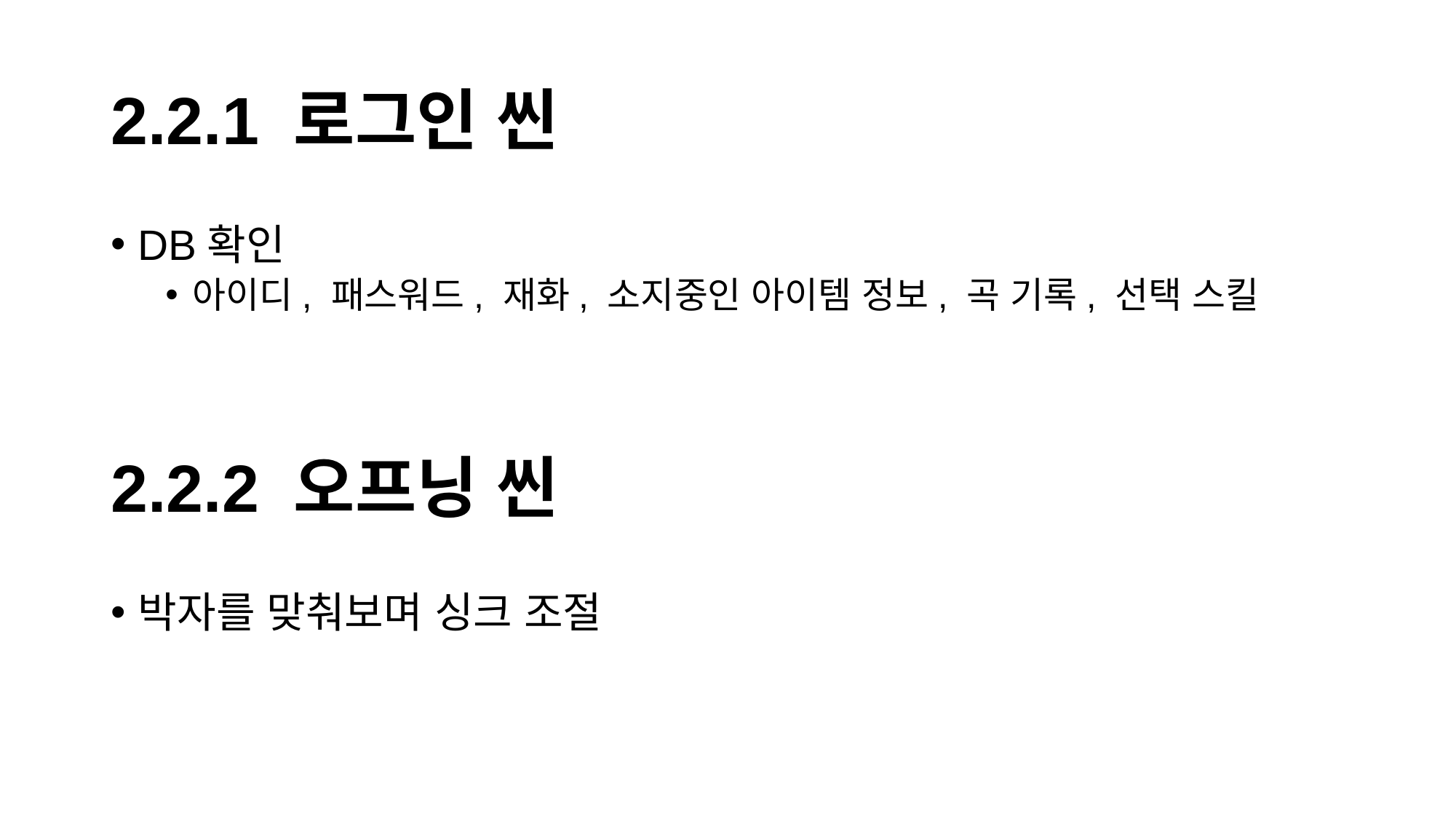

# 2.2.1 로그인 씬
DB확인
아이디, 패스워드, 재화, 소지중인 아이템 정보, 곡 기록, 선택 스킬

2.2.2 오프닝 씬
박자를 맞춰보며 싱크 조절